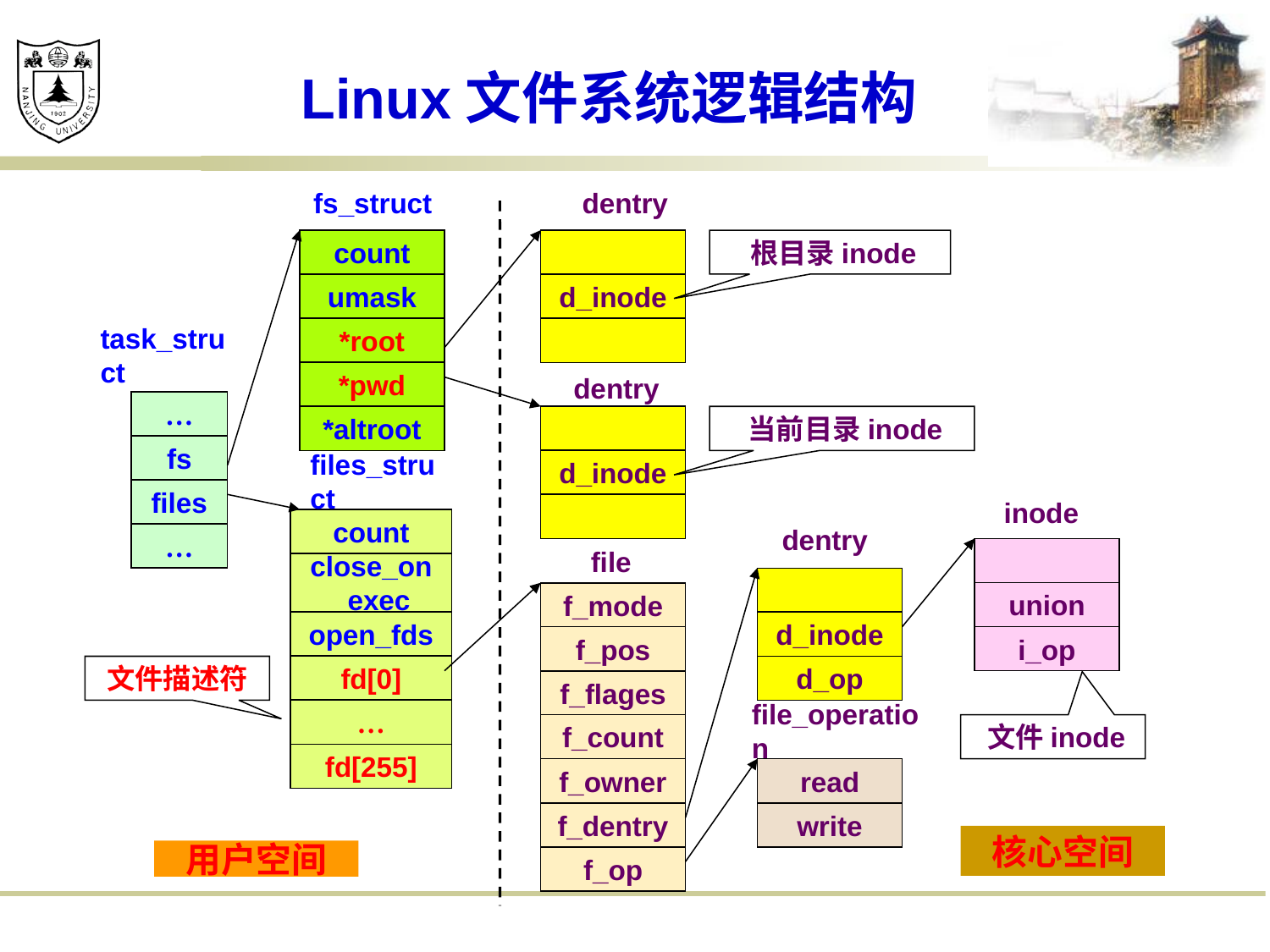

# Linux文件系统逻辑结构
fs_struct
  dentry

count
umask
*root
*pwd
*altroot

d_inode

d_inode

根目录inode
task_struct
 dentry

…
fs
files
…

当前目录inode
d_inode
files_struct

 inode
count
dentry

union
i_op

file
close_on_exec

d_inode
d_op

f_mode
open_fds
fd[0]
…
fd[255]
f_pos
文件描述符
f_flages
f_count
file_operation
文件inode
f_owner

read
f_dentry
write
核心空间
用户空间
f_op
137